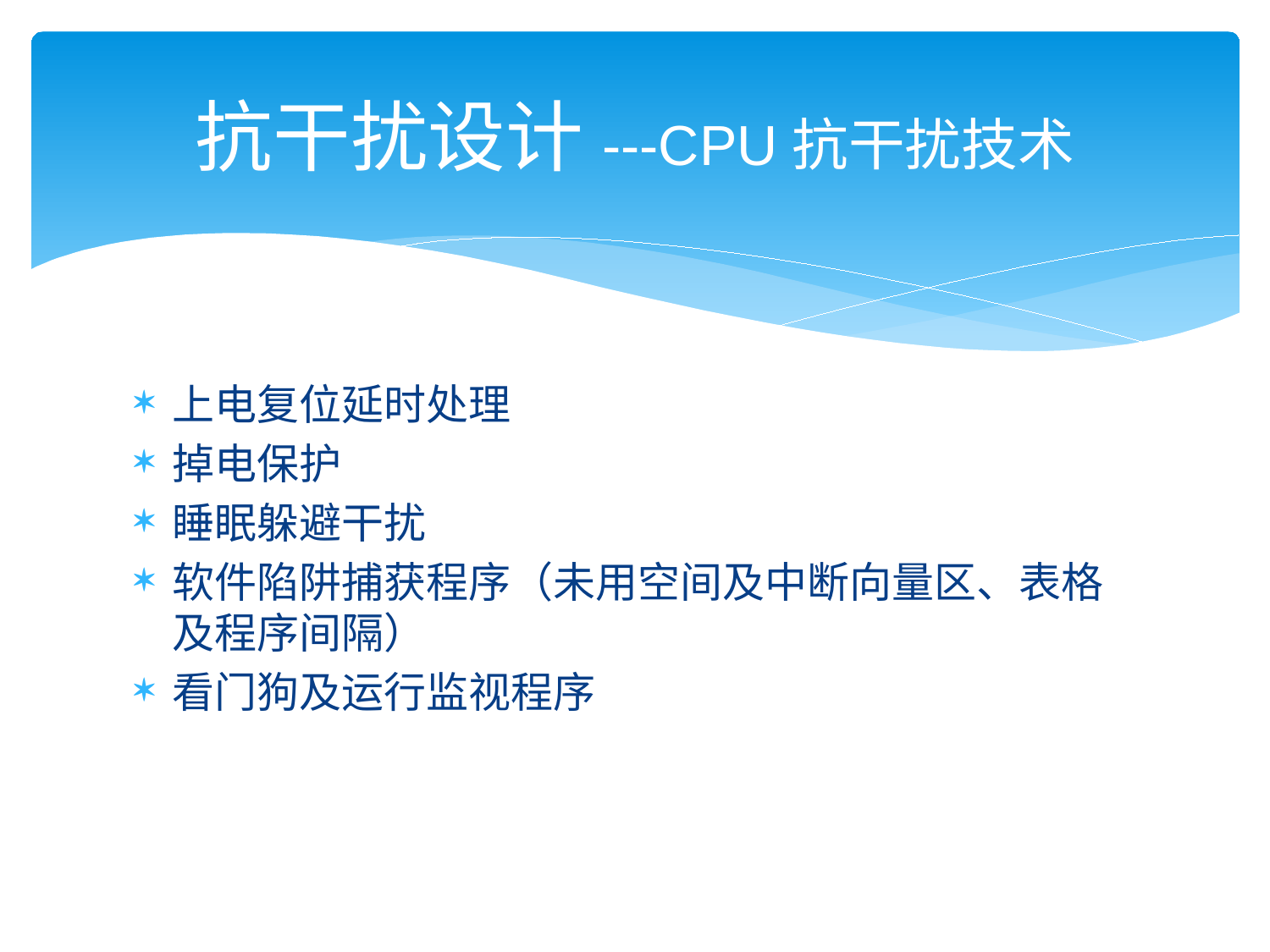

# 抗干扰设计---CPU抗干扰技术
上电复位延时处理
掉电保护
睡眠躲避干扰
软件陷阱捕获程序（未用空间及中断向量区、表格及程序间隔）
看门狗及运行监视程序